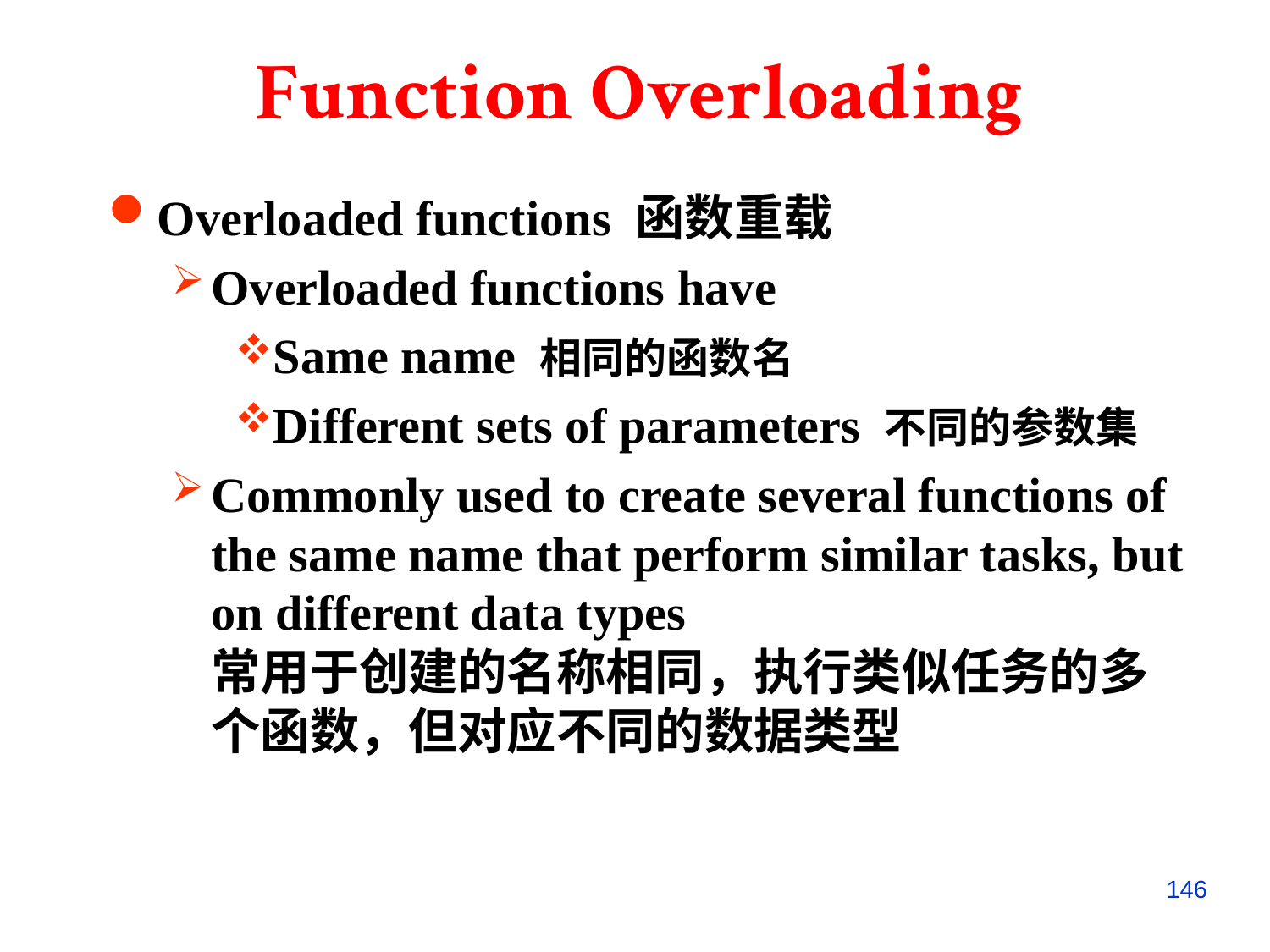

Function Overloading
Overloaded functions 函数重载
Overloaded functions have
Same name 相同的函数名
Different sets of parameters 不同的参数集
Commonly used to create several functions of the same name that perform similar tasks, but on different data types
常用于创建的名称相同，执行类似任务的多个函数，但对应不同的数据类型
146